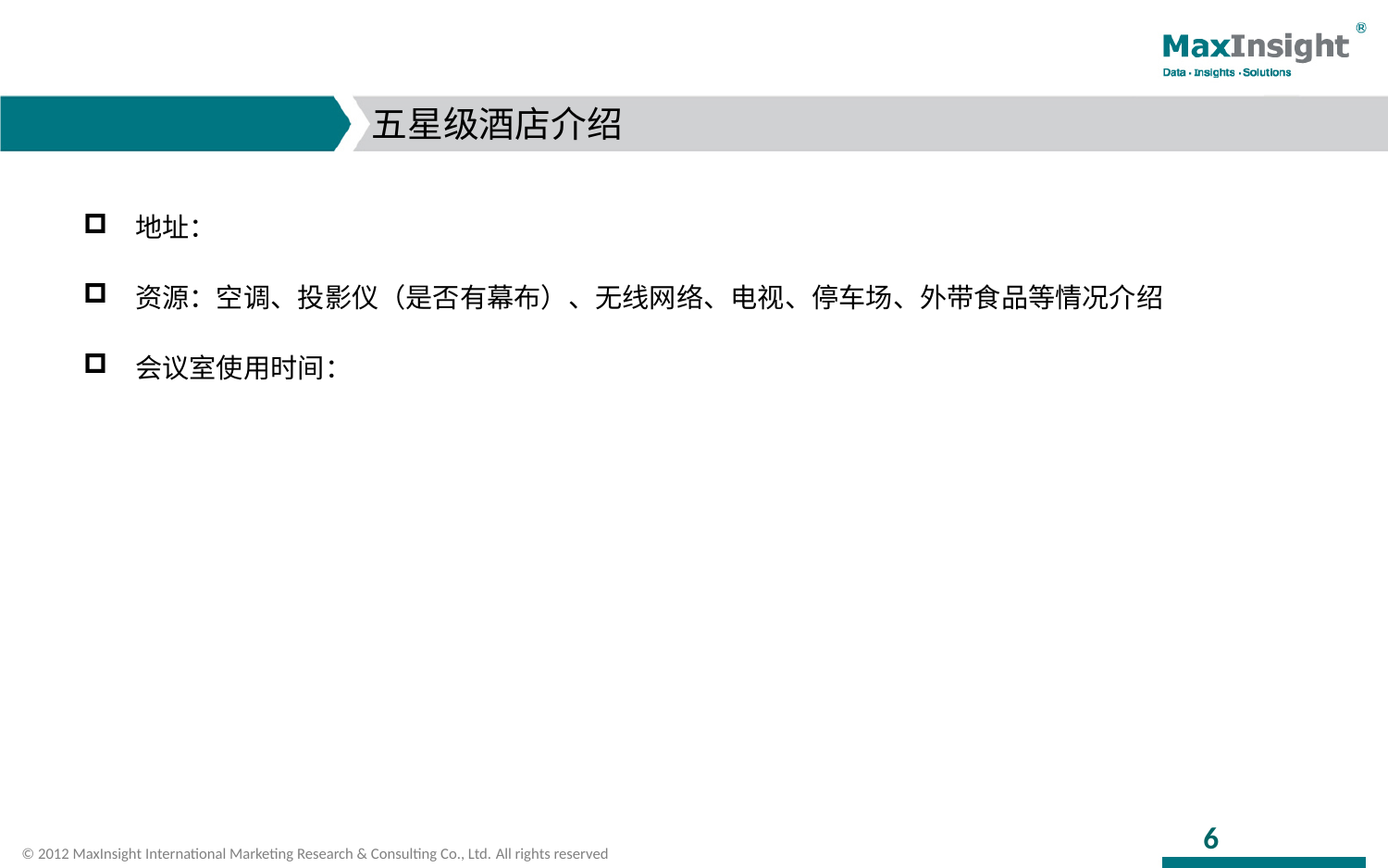

# 五星级酒店介绍
地址：
资源：空调、投影仪（是否有幕布）、无线网络、电视、停车场、外带食品等情况介绍
会议室使用时间：